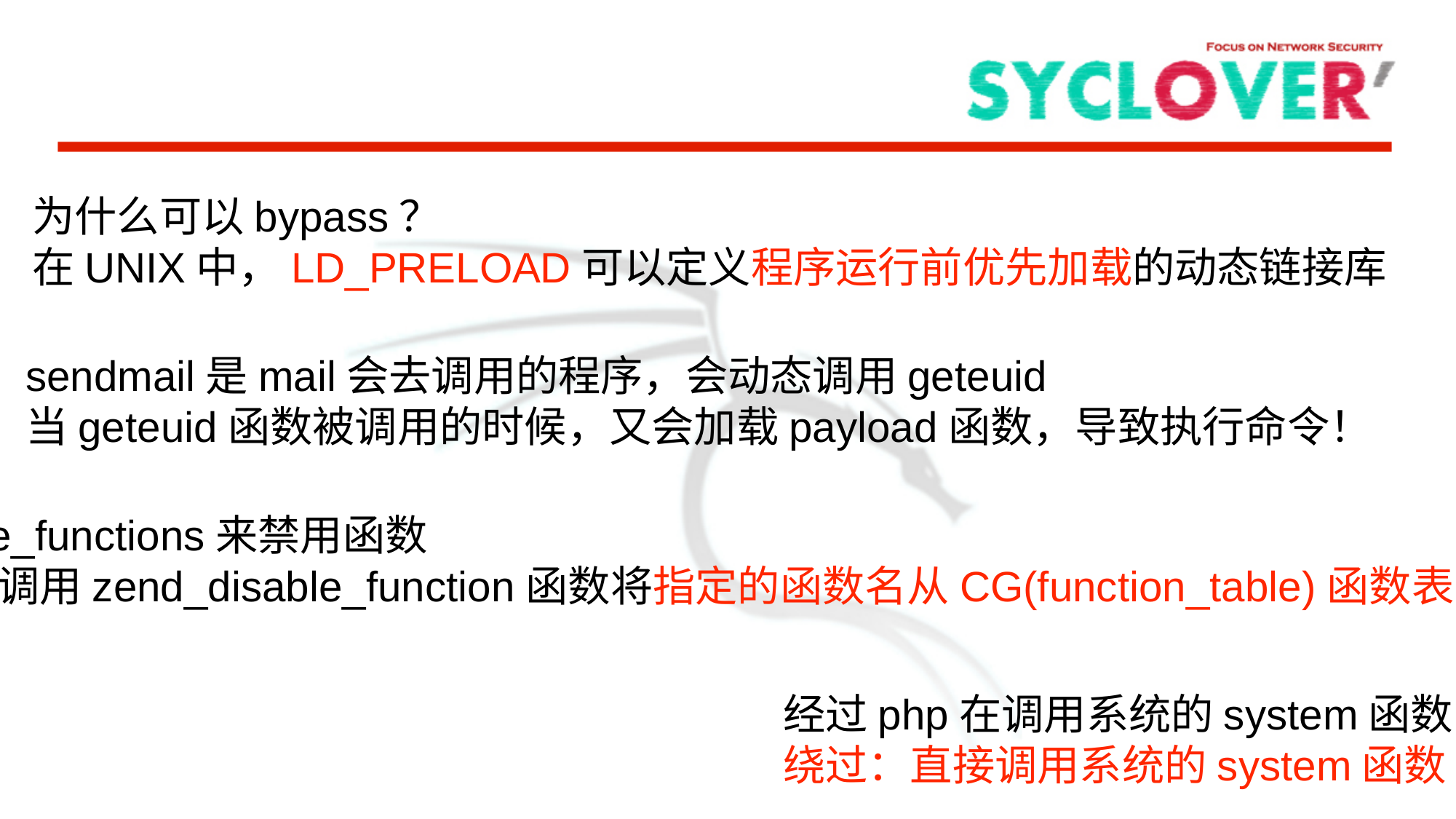

为什么可以bypass？
在UNIX中，LD_PRELOAD可以定义程序运行前优先加载的动态链接库
sendmail是mail会去调用的程序，会动态调用geteuid
当geteuid函数被调用的时候，又会加载payload函数，导致执行命令！
php中的disable_functions来禁用函数
其禁用的过程是调用zend_disable_function函数将指定的函数名从CG(function_table)函数表中删除，
经过php在调用系统的system函数
绕过：直接调用系统的system函数